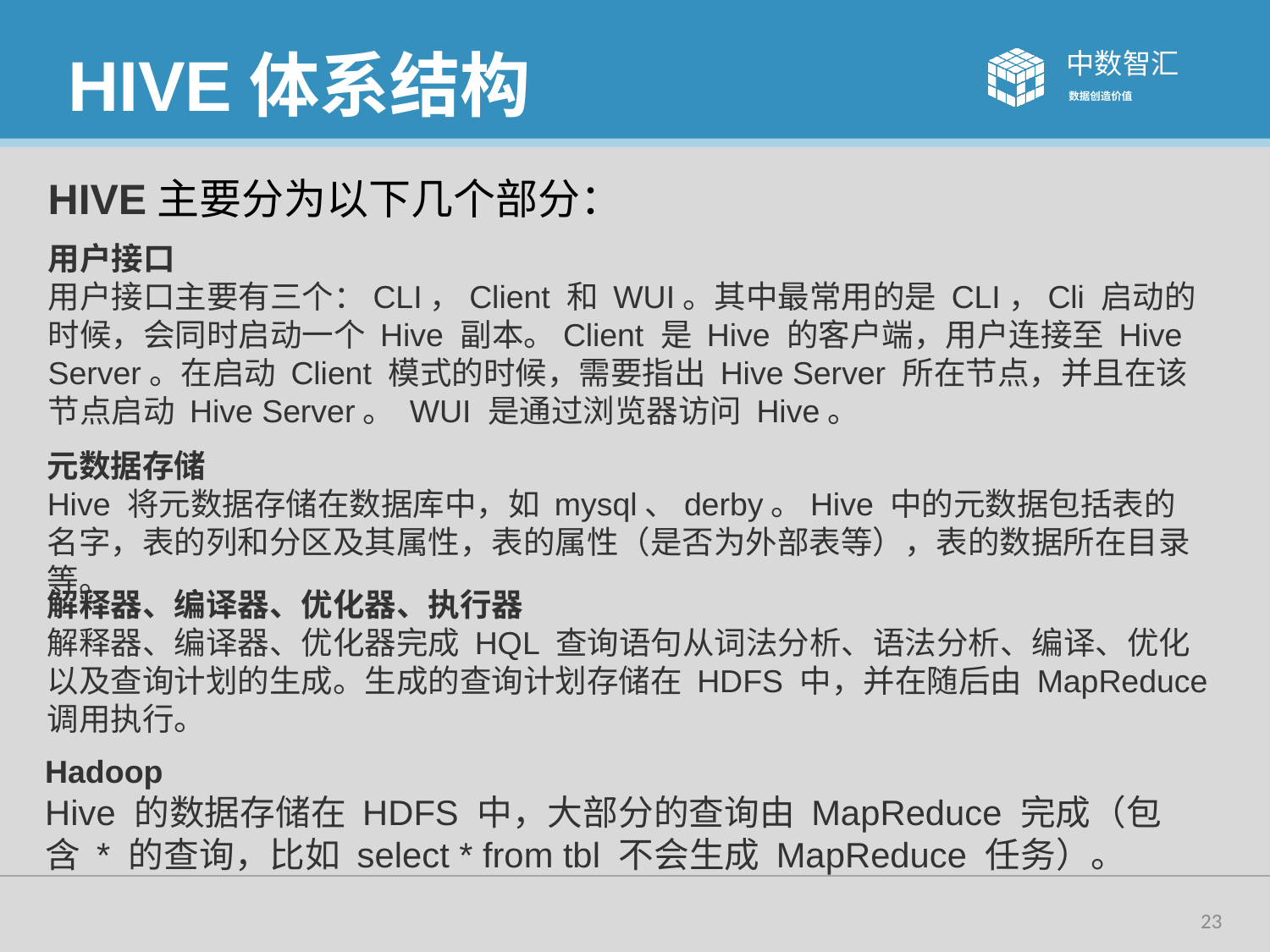

# HIVE体系结构
HIVE主要分为以下几个部分：
用户接口
用户接口主要有三个：CLI，Client 和 WUI。其中最常用的是 CLI，Cli 启动的时候，会同时启动一个 Hive 副本。Client 是 Hive 的客户端，用户连接至 Hive Server。在启动 Client 模式的时候，需要指出 Hive Server 所在节点，并且在该节点启动 Hive Server。 WUI 是通过浏览器访问 Hive。
元数据存储
Hive 将元数据存储在数据库中，如 mysql、derby。Hive 中的元数据包括表的名字，表的列和分区及其属性，表的属性（是否为外部表等），表的数据所在目录等。
解释器、编译器、优化器、执行器
解释器、编译器、优化器完成 HQL 查询语句从词法分析、语法分析、编译、优化以及查询计划的生成。生成的查询计划存储在 HDFS 中，并在随后由 MapReduce 调用执行。
Hadoop
Hive 的数据存储在 HDFS 中，大部分的查询由 MapReduce 完成（包含 * 的查询，比如 select * from tbl 不会生成 MapReduce 任务）。
23